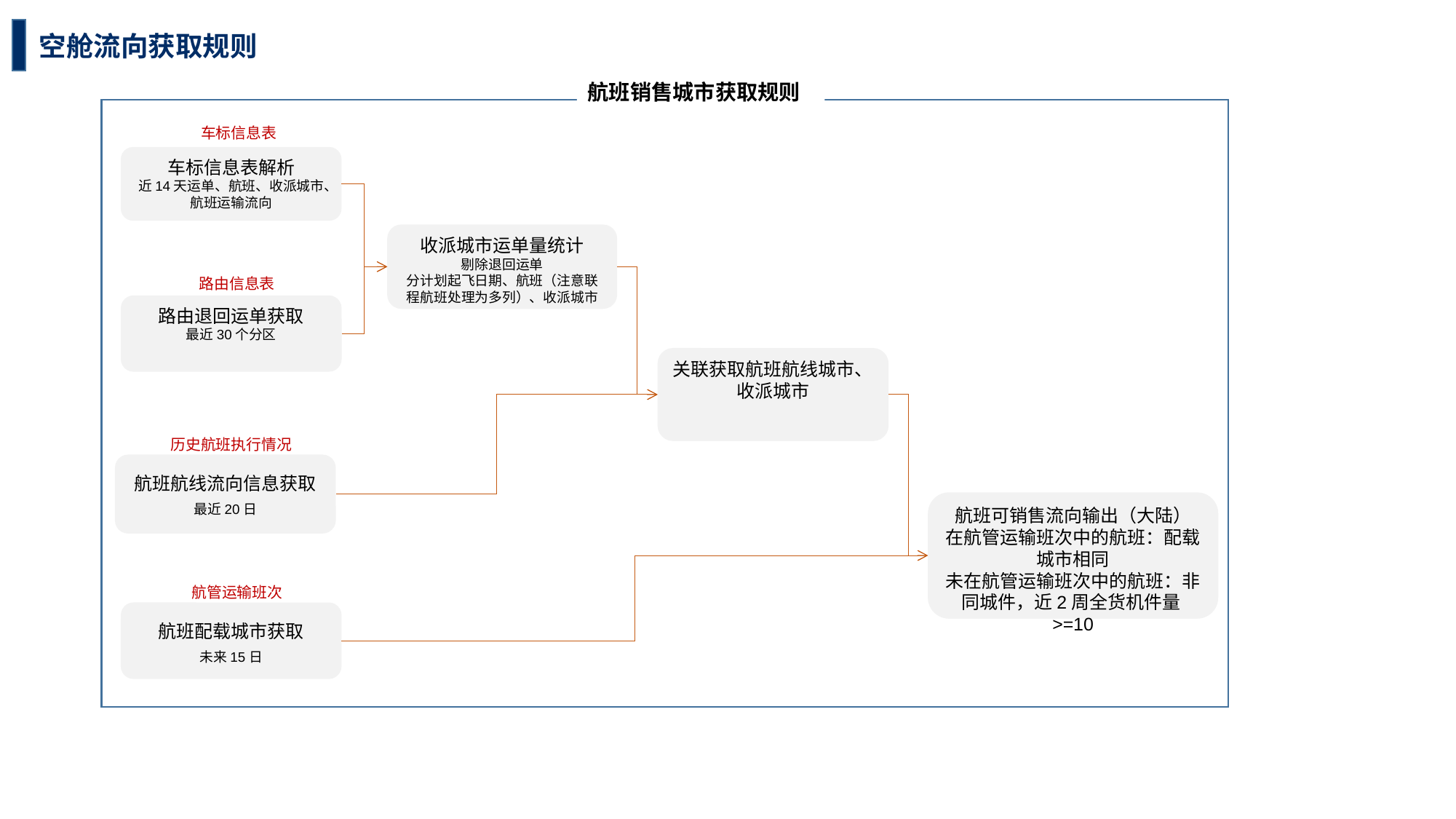

空舱流向获取规则
航班销售城市获取规则

车标信息表
车标信息表解析
近14天运单、航班、收派城市、航班运输流向
收派城市运单量统计
剔除退回运单
分计划起飞日期、航班（注意联程航班处理为多列）、收派城市

路由信息表
路由退回运单获取
最近30个分区
关联获取航班航线城市、收派城市
历史航班执行情况
航班航线流向信息获取
最近20日
航班可销售流向输出（大陆）
在航管运输班次中的航班：配载城市相同
未在航管运输班次中的航班：非同城件，近2周全货机件量>=10
航管运输班次
航班配载城市获取
未来15日